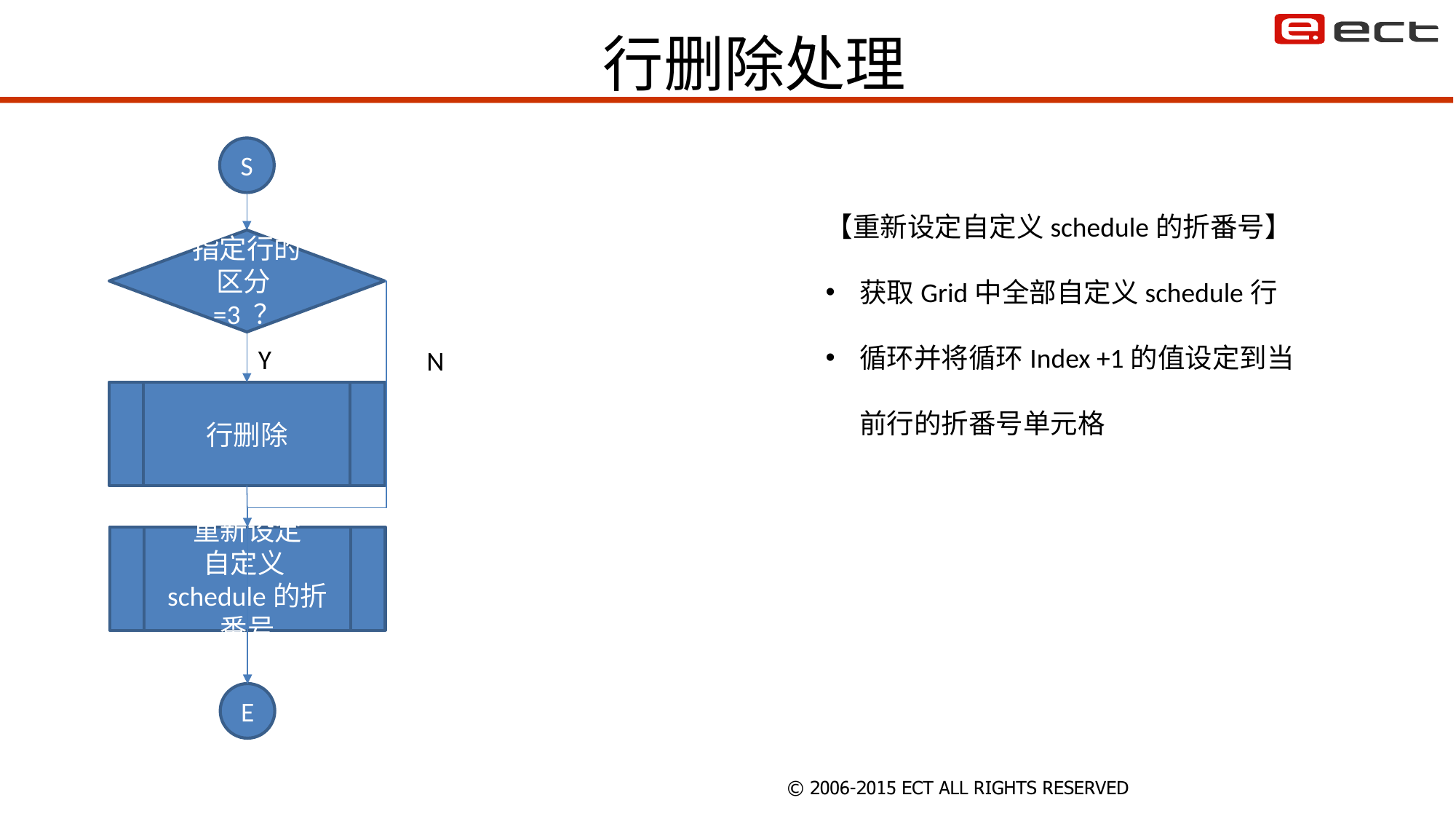

# 行删除处理
S
1
【重新设定自定义schedule的折番号】
获取Grid中全部自定义schedule行
循环并将循环Index +1的值设定到当前行的折番号单元格
指定行的区分=3 ？
Y
N
行删除
重新设定
自定义schedule的折番号
E